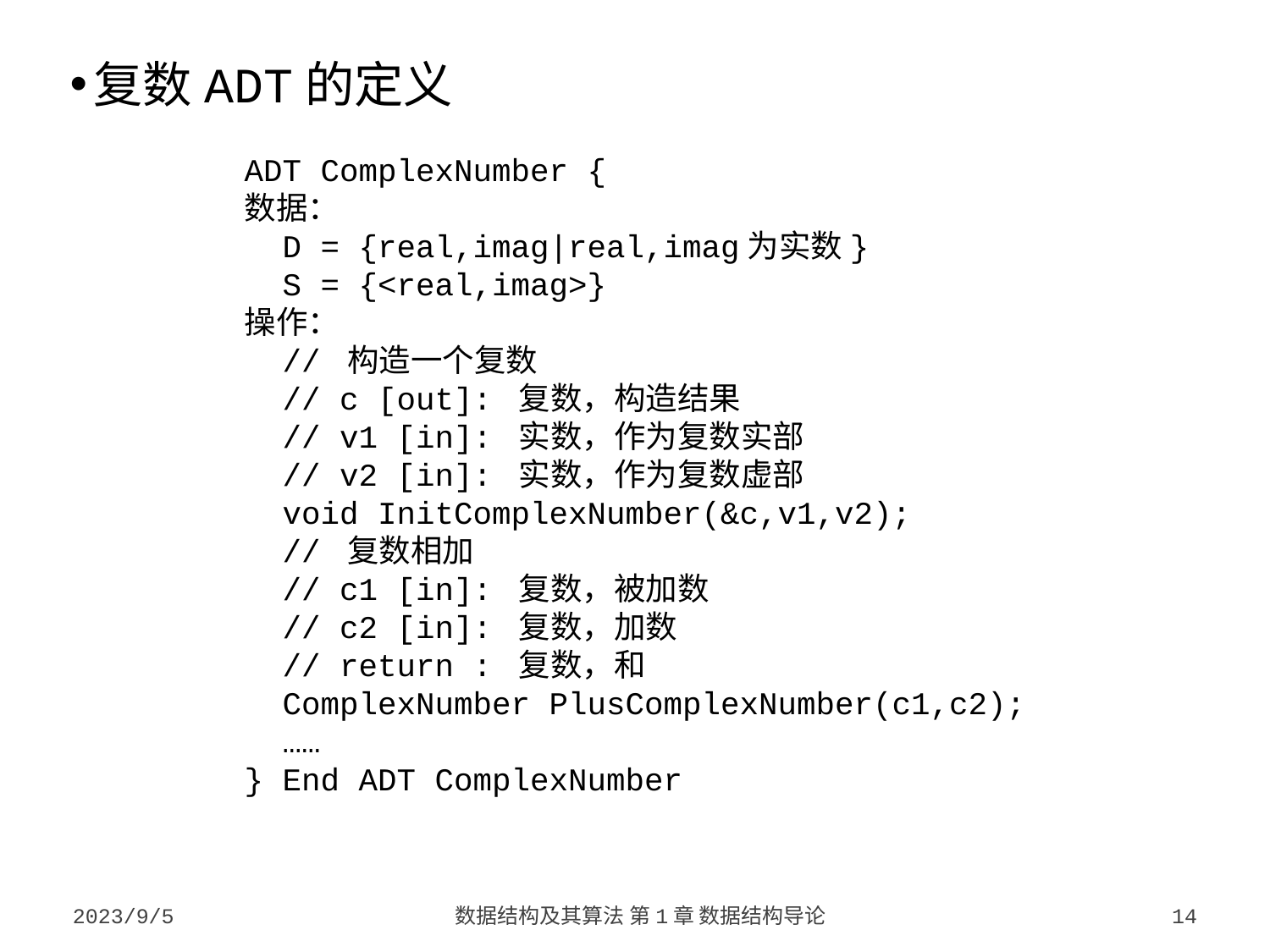

复数ADT的定义
ADT ComplexNumber {
数据：
  D = {real,imag|real,imag为实数}
  S = {<real,imag>}
操作：
  // 构造一个复数
  // c [out]: 复数，构造结果
  // v1 [in]: 实数，作为复数实部
  // v2 [in]: 实数，作为复数虚部
  void InitComplexNumber(&c,v1,v2);
  // 复数相加
  // c1 [in]: 复数，被加数
  // c2 [in]: 复数，加数
  // return : 复数，和
  ComplexNumber PlusComplexNumber(c1,c2);
  ……
} End ADT ComplexNumber
2023/9/5
数据结构及其算法 第1章 数据结构导论
14